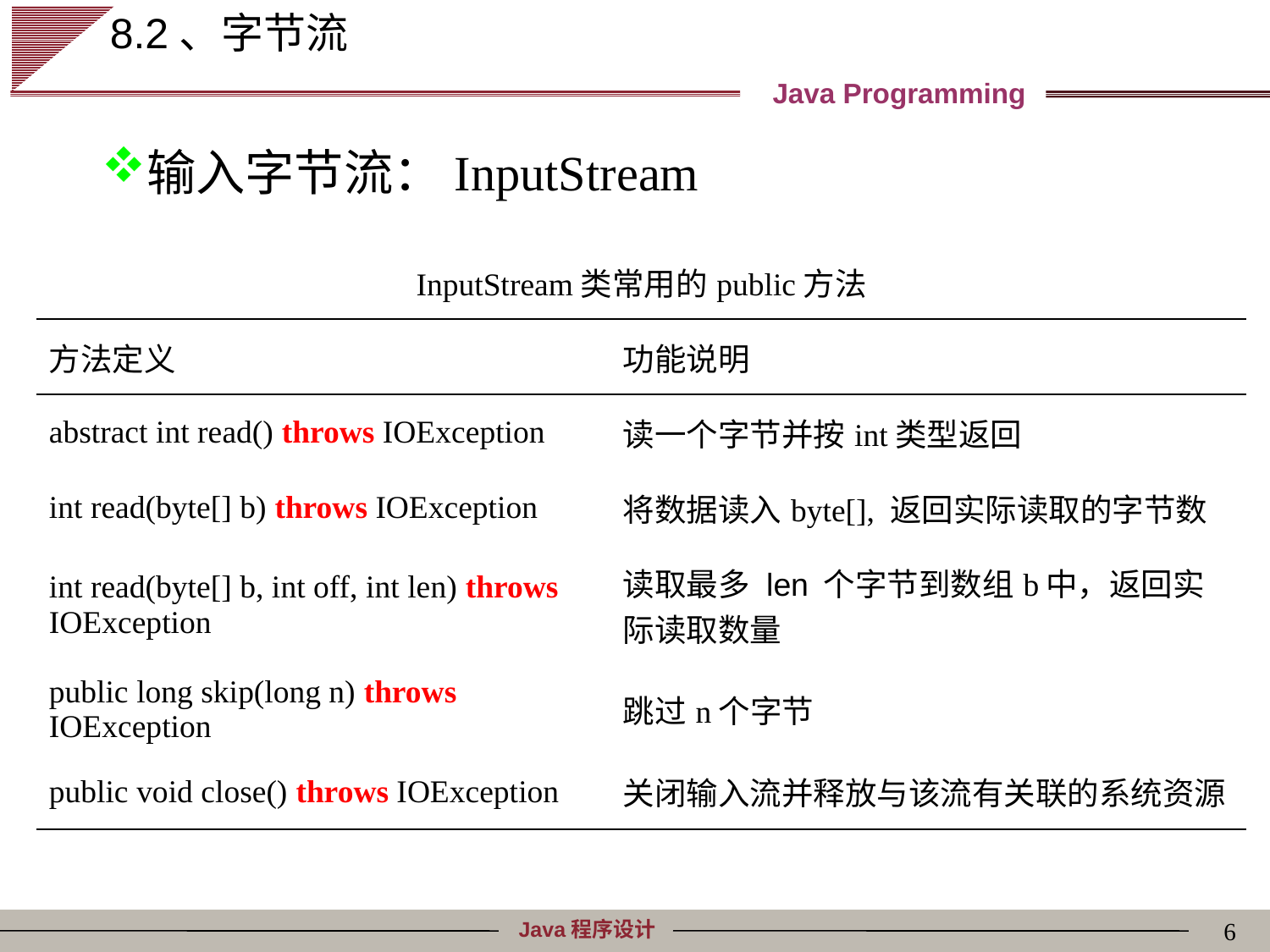

# 8.2、字节流
输入字节流：InputStream
| InputStream类常用的public方法 |  |
| --- | --- |
| 方法定义 | 功能说明 |
| abstract int read() throws IOException | 读一个字节并按int类型返回 |
| int read(byte[] b) throws IOException | 将数据读入byte[], 返回实际读取的字节数 |
| int read(byte[] b, int off, int len) throws IOException | 读取最多 len 个字节到数组b中，返回实际读取数量 |
| public long skip(long n) throws IOException | 跳过n个字节 |
| public void close() throws IOException | 关闭输入流并释放与该流有关联的系统资源 |